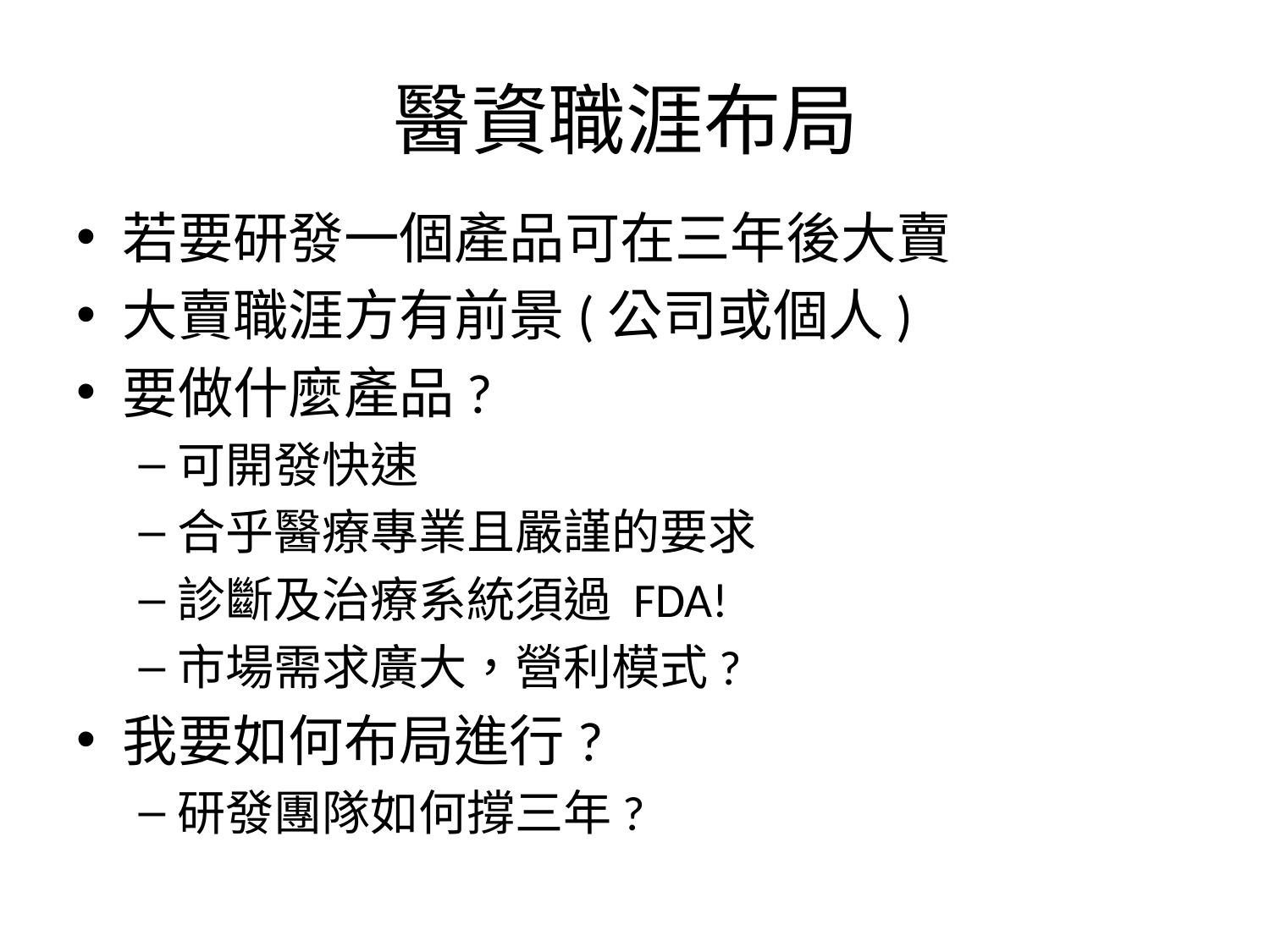

# 醫資職涯布局
若要研發一個產品可在三年後大賣
大賣職涯方有前景(公司或個人)
要做什麼產品?
可開發快速
合乎醫療專業且嚴謹的要求
診斷及治療系統須過 FDA!
市場需求廣大，營利模式?
我要如何布局進行?
研發團隊如何撐三年?